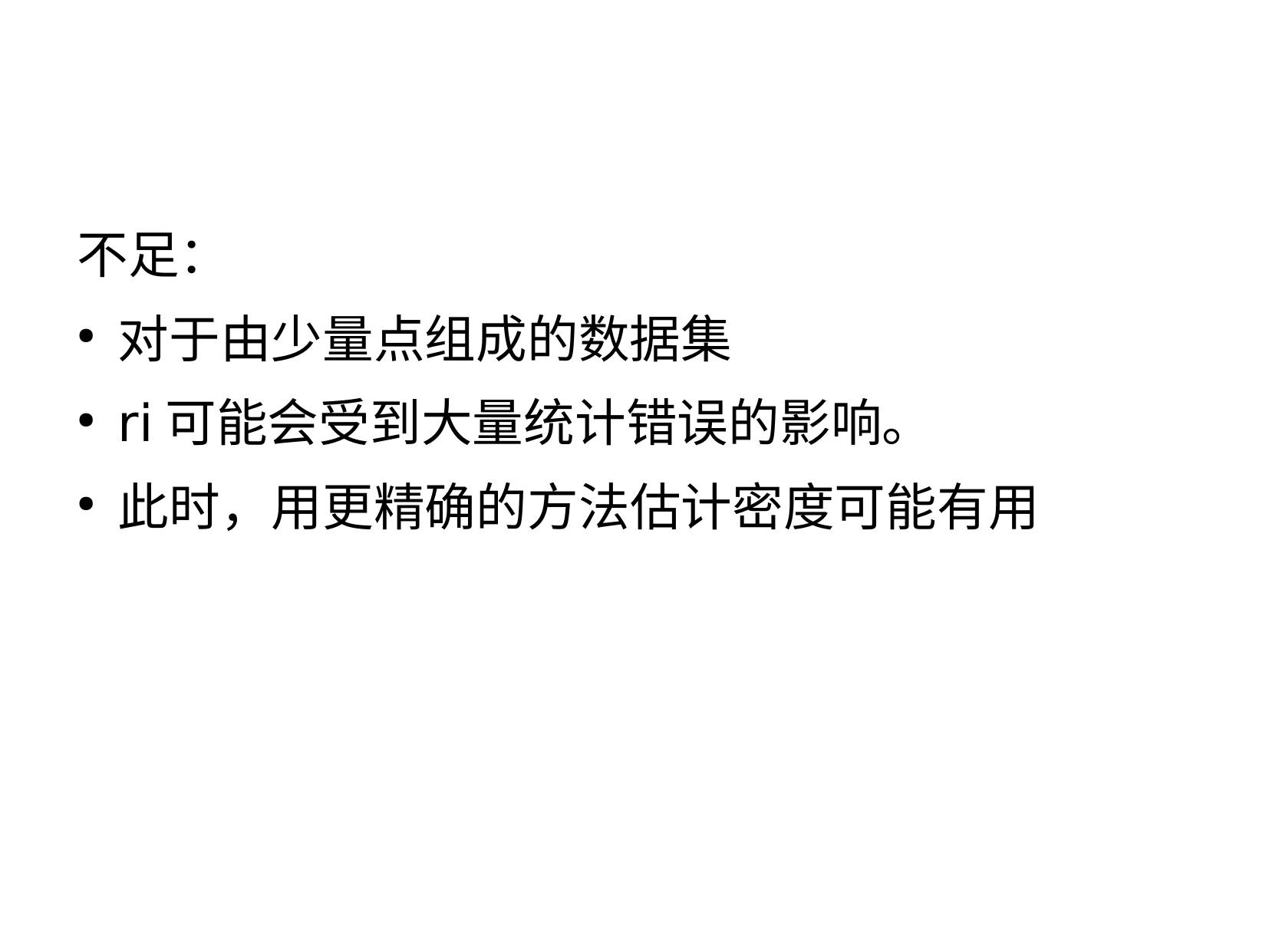

不足：
对于由少量点组成的数据集
ri可能会受到大量统计错误的影响。
此时，用更精确的方法估计密度可能有用